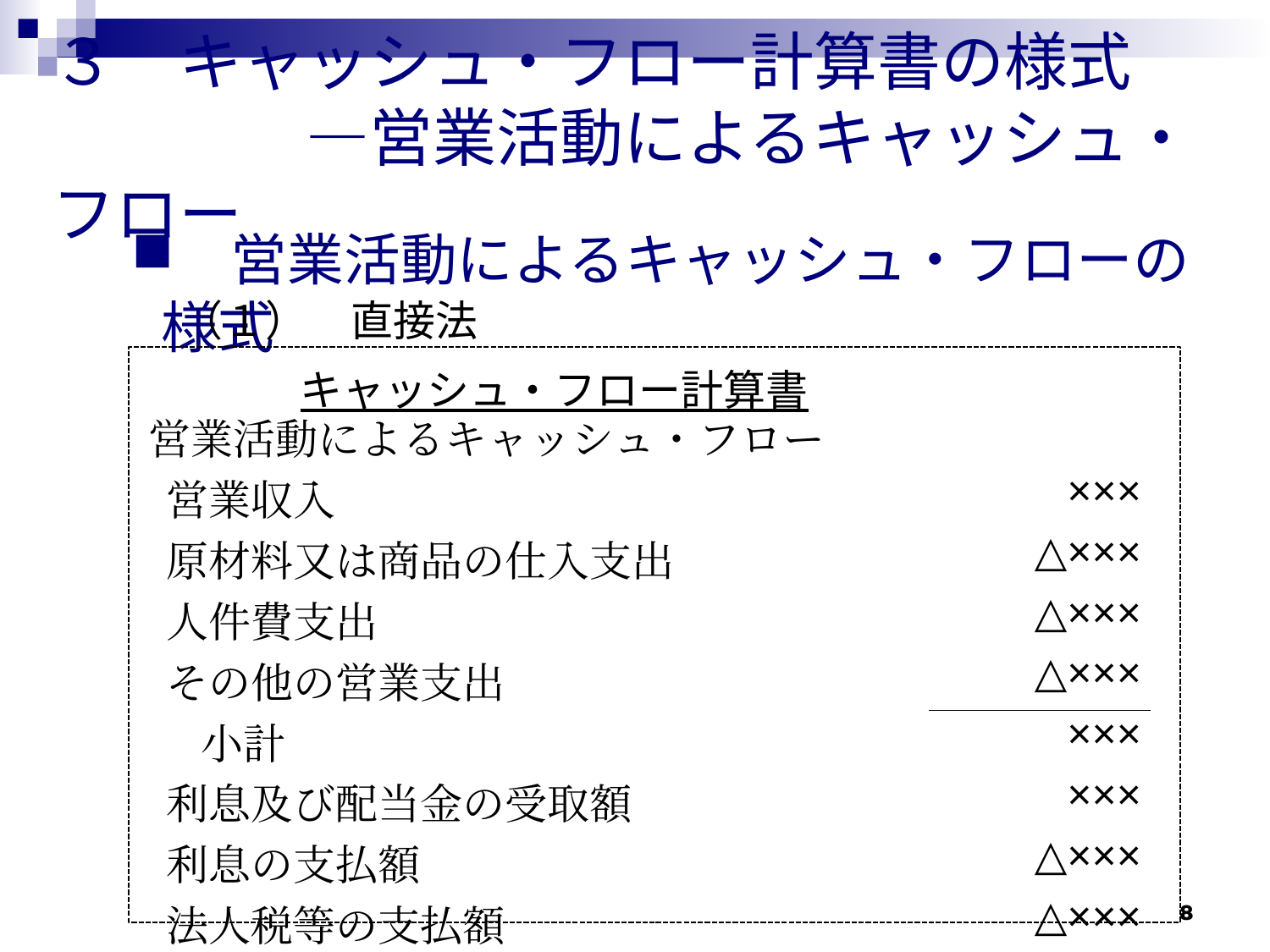

３　キャッシュ・フロー計算書の様式
　　　　―営業活動によるキャッシュ・フロー
　営業活動によるキャッシュ・フローの様式
（１）　直接法

キャッシュ・フロー計算書
| 営業活動によるキャッシュ・フロー |  |
| --- | --- |
| 営業収入 | ××× |
| 原材料又は商品の仕入支出 | △××× |
| 人件費支出 | △××× |
| その他の営業支出 | △××× |
| 小計 | ××× |
| 利息及び配当金の受取額 | ××× |
| 利息の支払額 | △××× |
| 法人税等の支払額 | △××× |
| 営業活動によるキャッシュ・フロー | ××× |
8